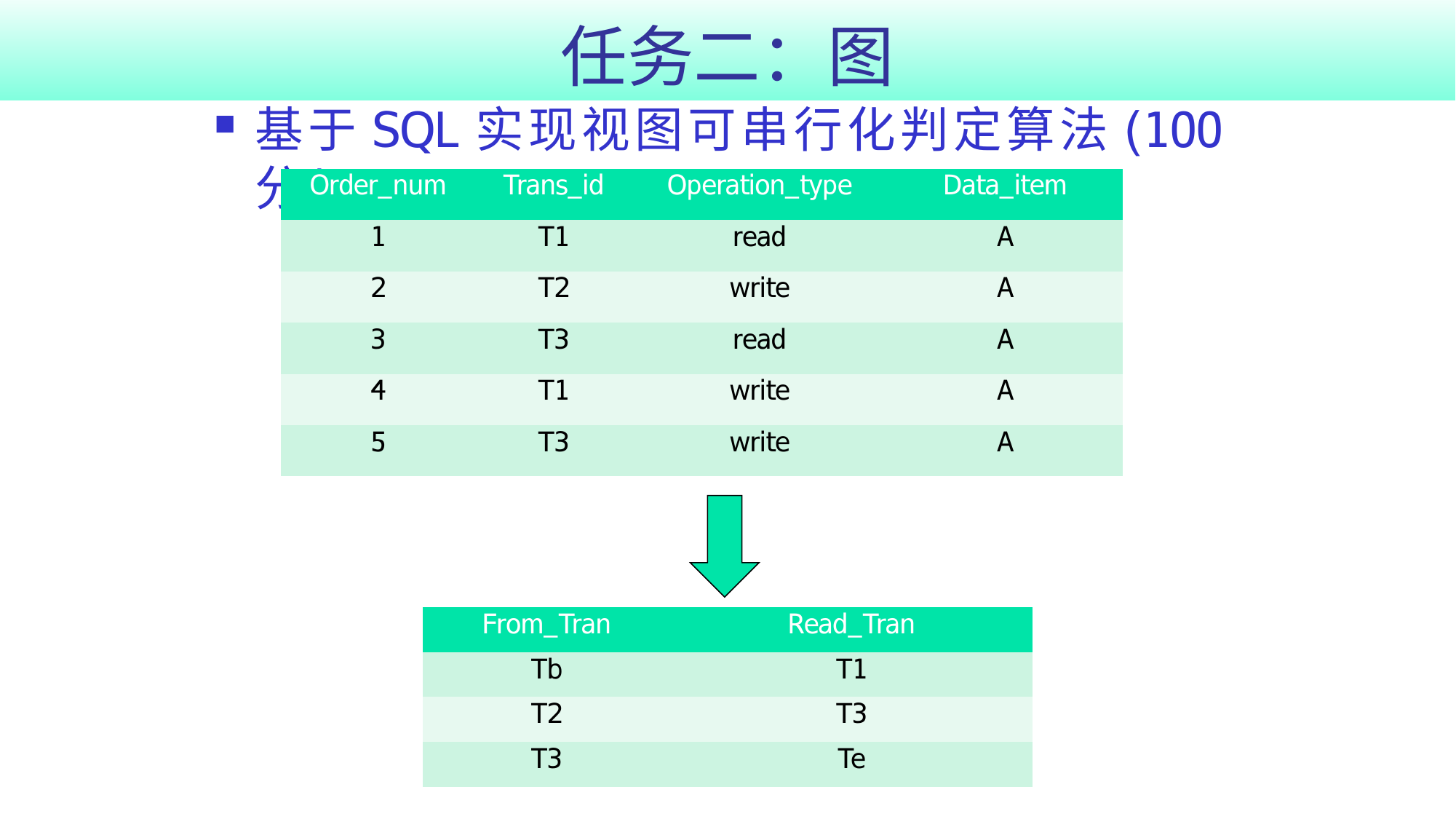

# 任务二：图
基于SQL实现视图可串行化判定算法(100分)
| Order\_num | Trans\_id | Operation\_type | Data\_item |
| --- | --- | --- | --- |
| 1 | T1 | read | A |
| 2 | T2 | write | A |
| 3 | T3 | read | A |
| 4 | T1 | write | A |
| 5 | T3 | write | A |

| From\_Tran | Read\_Tran |
| --- | --- |
| Tb | T1 |
| T2 | T3 |
| T3 | Te |